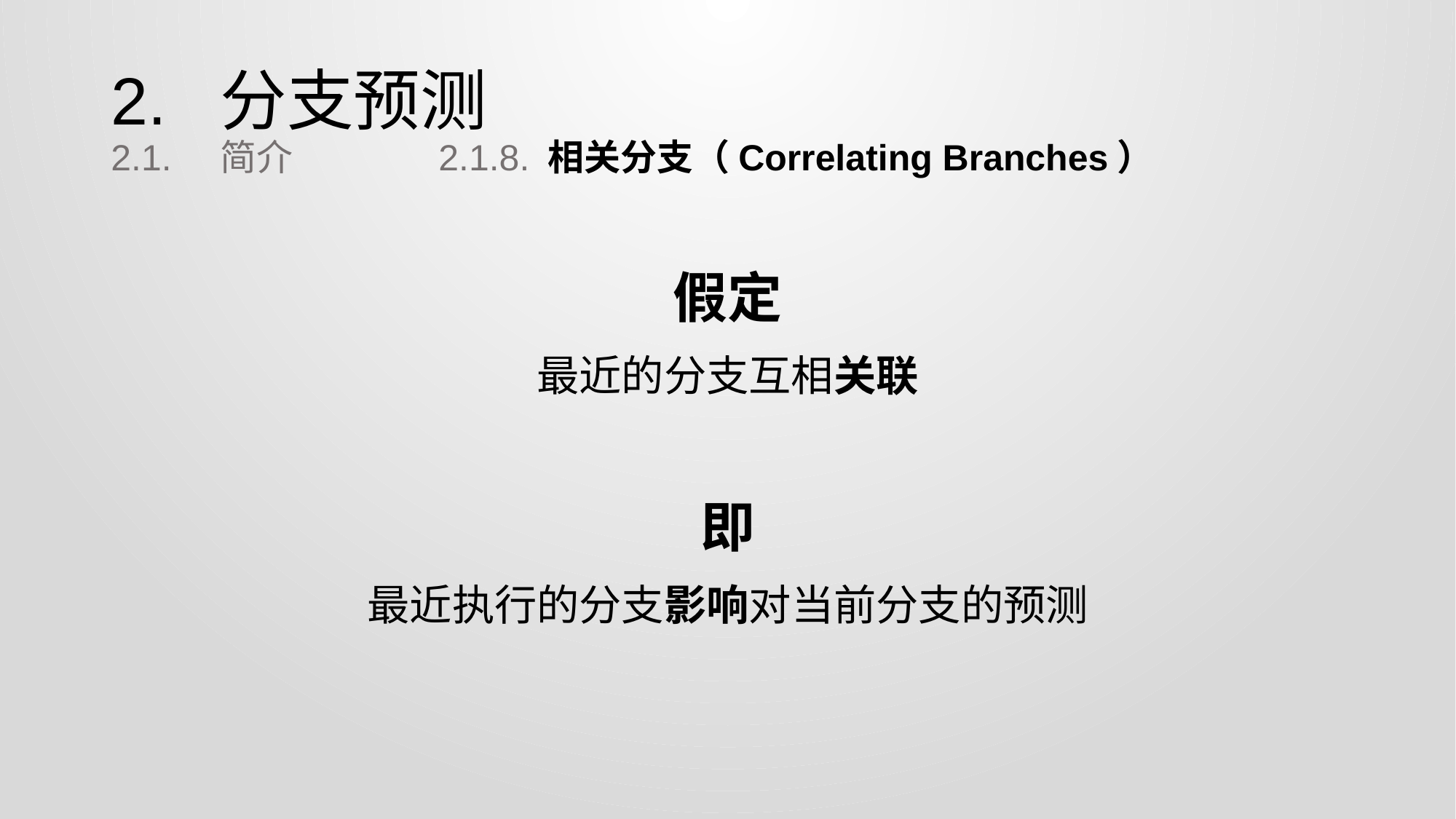

# 2.	分支预测 2.1.	简介		2.1.8.	相关分支（Correlating Branches）
假定
最近的分支互相关联

即
最近执行的分支影响对当前分支的预测